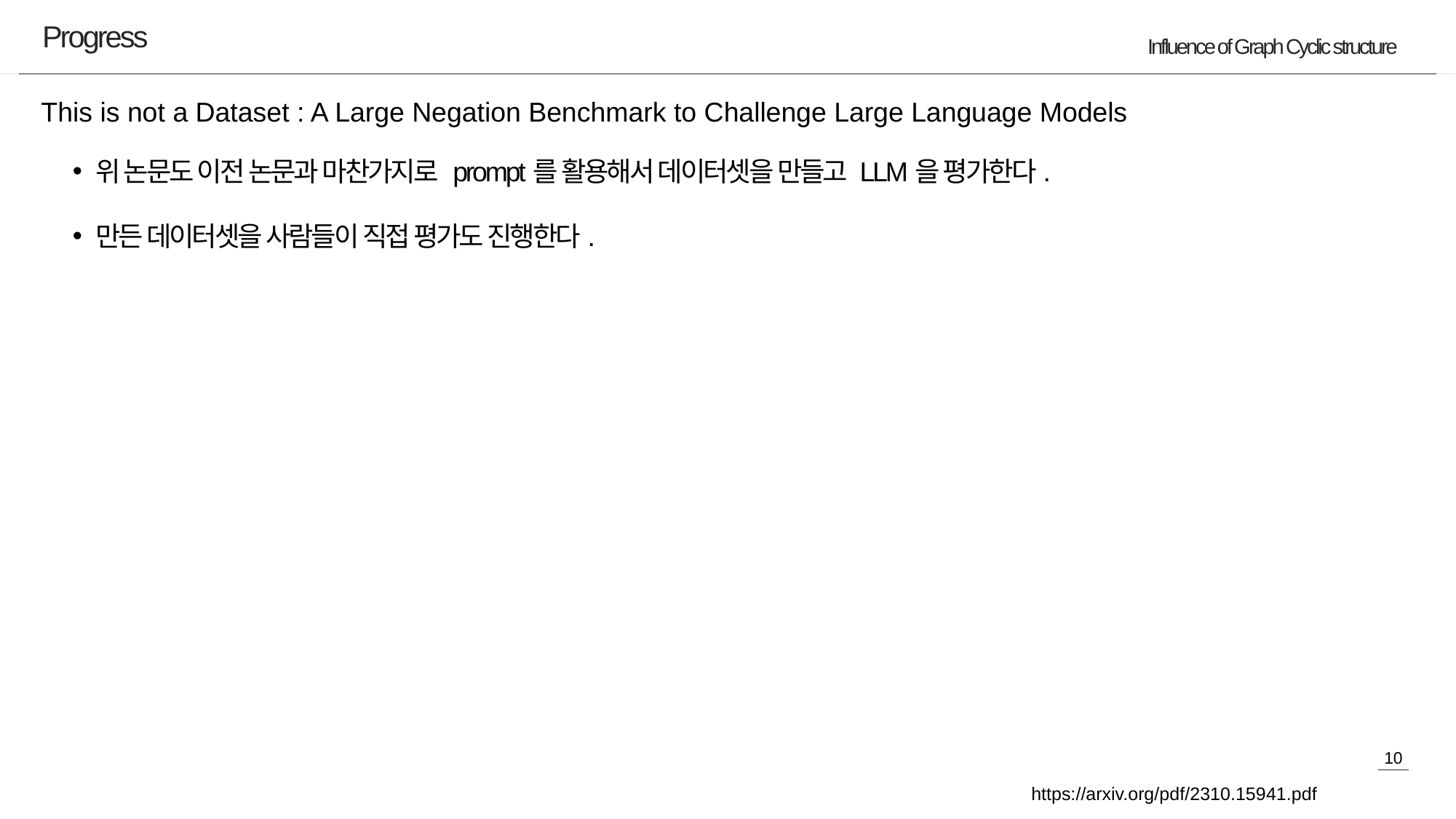

Progress
This is not a Dataset : A Large Negation Benchmark to Challenge Large Language Models
위 논문도 이전 논문과 마찬가지로 prompt를 활용해서 데이터셋을 만들고 LLM을 평가한다.
만든 데이터셋을 사람들이 직접 평가도 진행한다.

https://arxiv.org/pdf/2310.15941.pdf